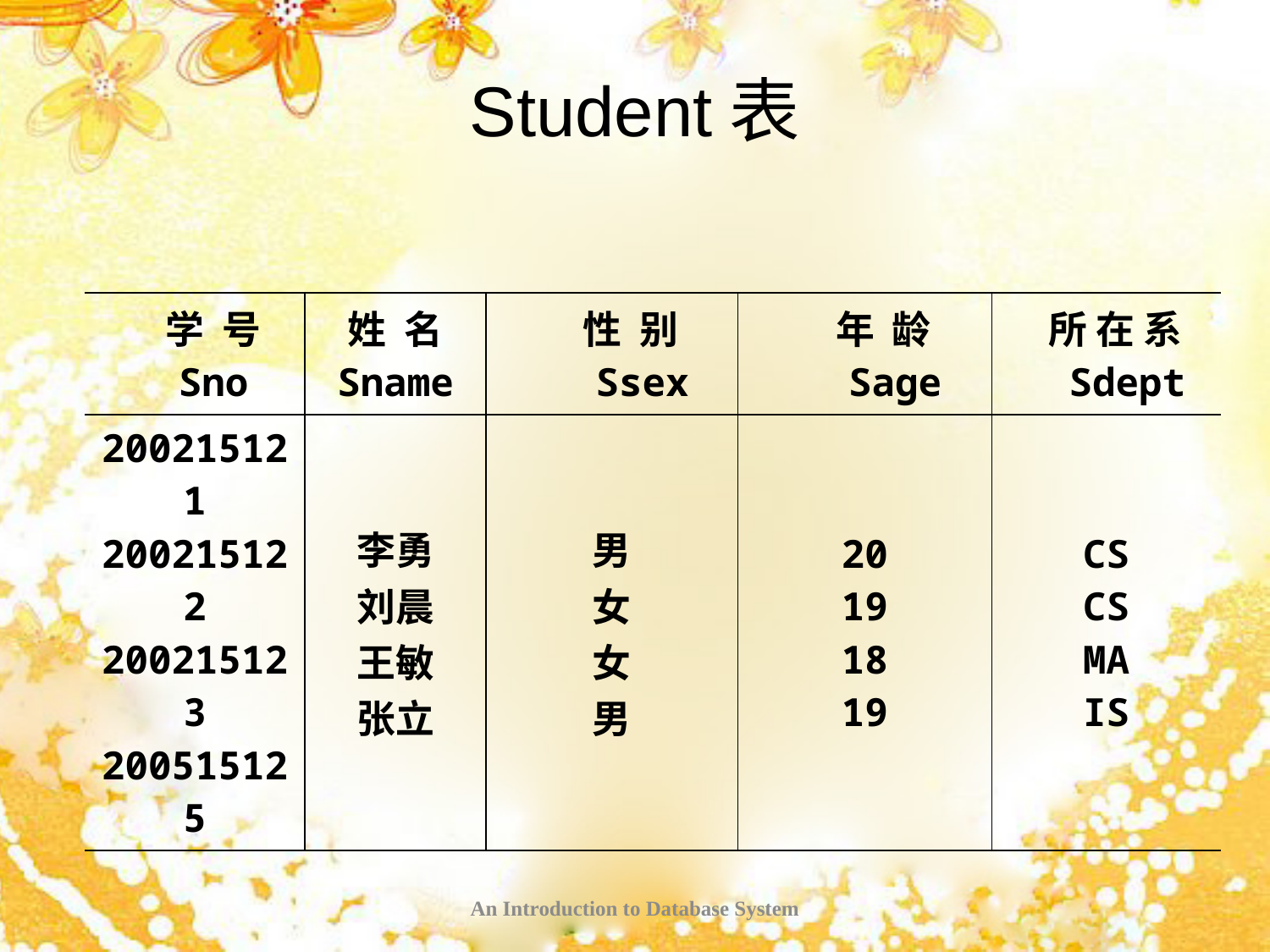

# Student表
| 学 号 Sno | 姓 名 Sname | 性 别 Ssex | 年 龄 Sage | 所 在 系 Sdept |
| --- | --- | --- | --- | --- |
| 200215121 200215122 200215123 200515125 | 李勇 刘晨 王敏 张立 | 男 女 女 男 | 20 19 18 19 | CS CS MA IS |
An Introduction to Database System